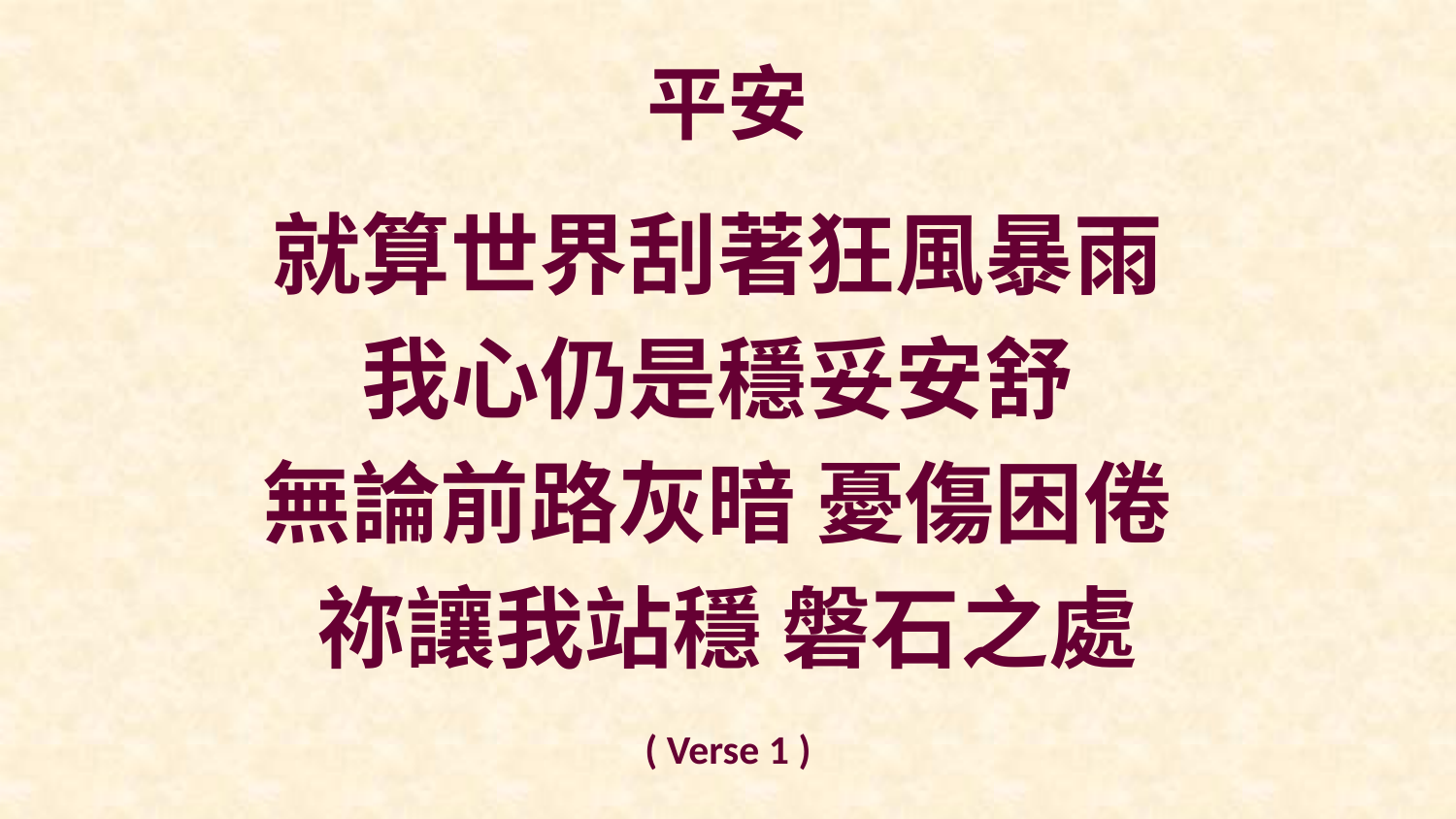

# 平安
就算世界刮著狂風暴雨
我心仍是穩妥安舒
無論前路灰暗 憂傷困倦
祢讓我站穩 磐石之處
( Verse 1 )